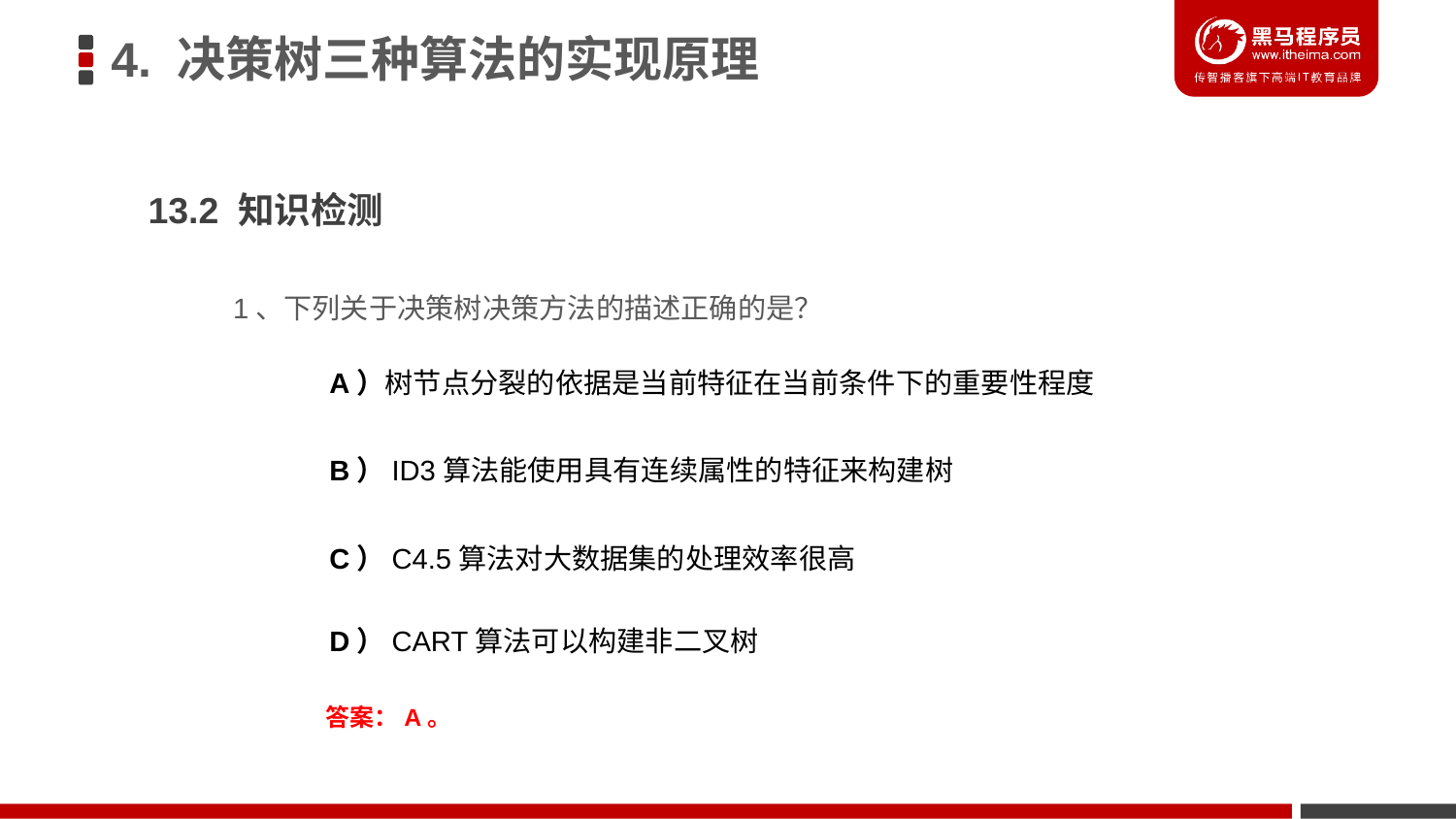

4. 决策树三种算法的实现原理
13.2 知识检测
1、下列关于决策树决策方法的描述正确的是？
A）树节点分裂的依据是当前特征在当前条件下的重要性程度

B）ID3算法能使用具有连续属性的特征来构建树

C）C4.5算法对大数据集的处理效率很高

D）CART算法可以构建非二叉树
答案：A。